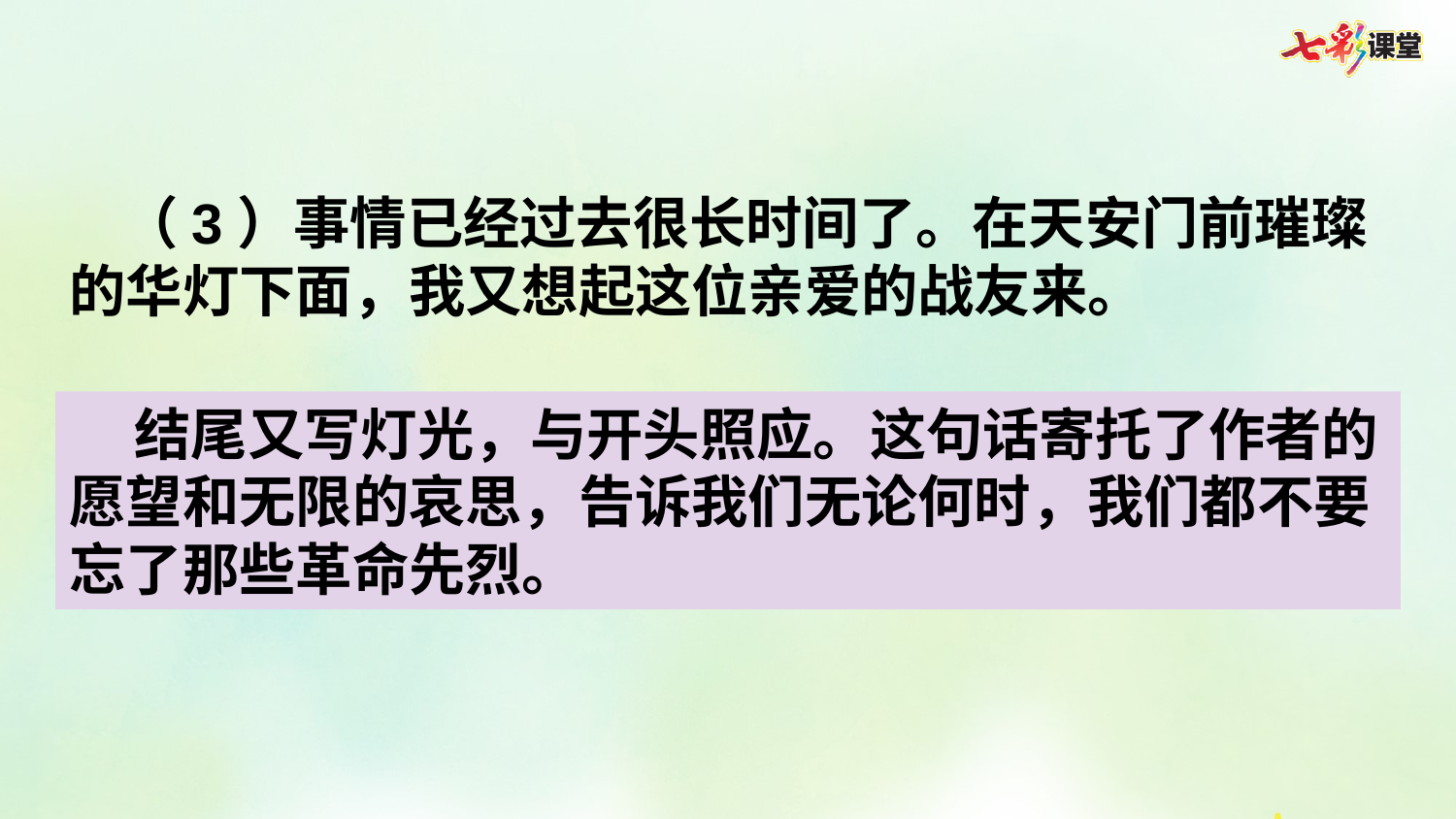

（3）事情已经过去很长时间了。在天安门前璀璨的华灯下面，我又想起这位亲爱的战友来。
    结尾又写灯光，与开头照应。这句话寄托了作者的愿望和无限的哀思，告诉我们无论何时，我们都不要忘了那些革命先烈。